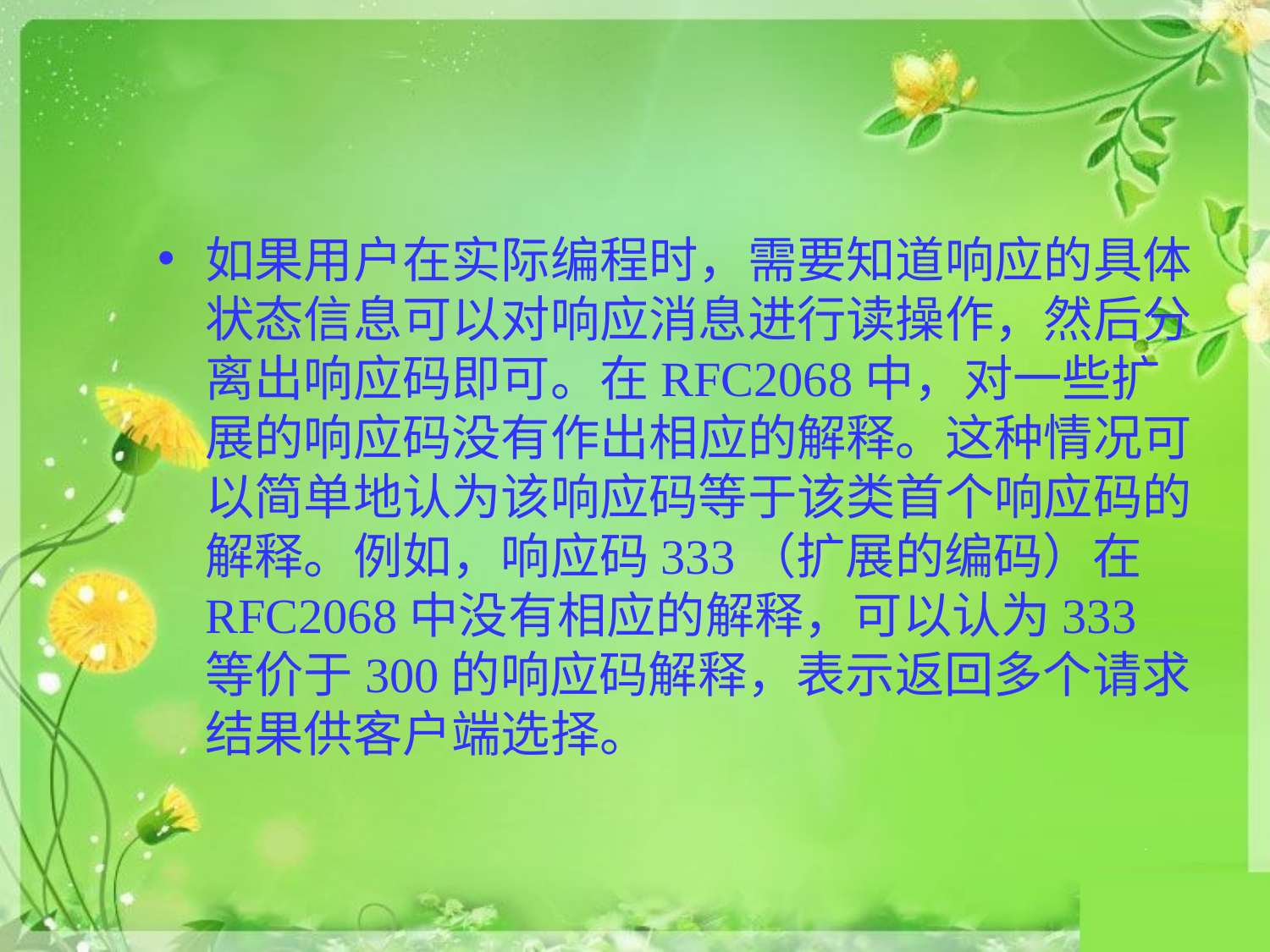

#
如果用户在实际编程时，需要知道响应的具体状态信息可以对响应消息进行读操作，然后分离出响应码即可。在RFC2068中，对一些扩展的响应码没有作出相应的解释。这种情况可以简单地认为该响应码等于该类首个响应码的解释。例如，响应码333（扩展的编码）在RFC2068中没有相应的解释，可以认为333等价于300的响应码解释，表示返回多个请求结果供客户端选择。